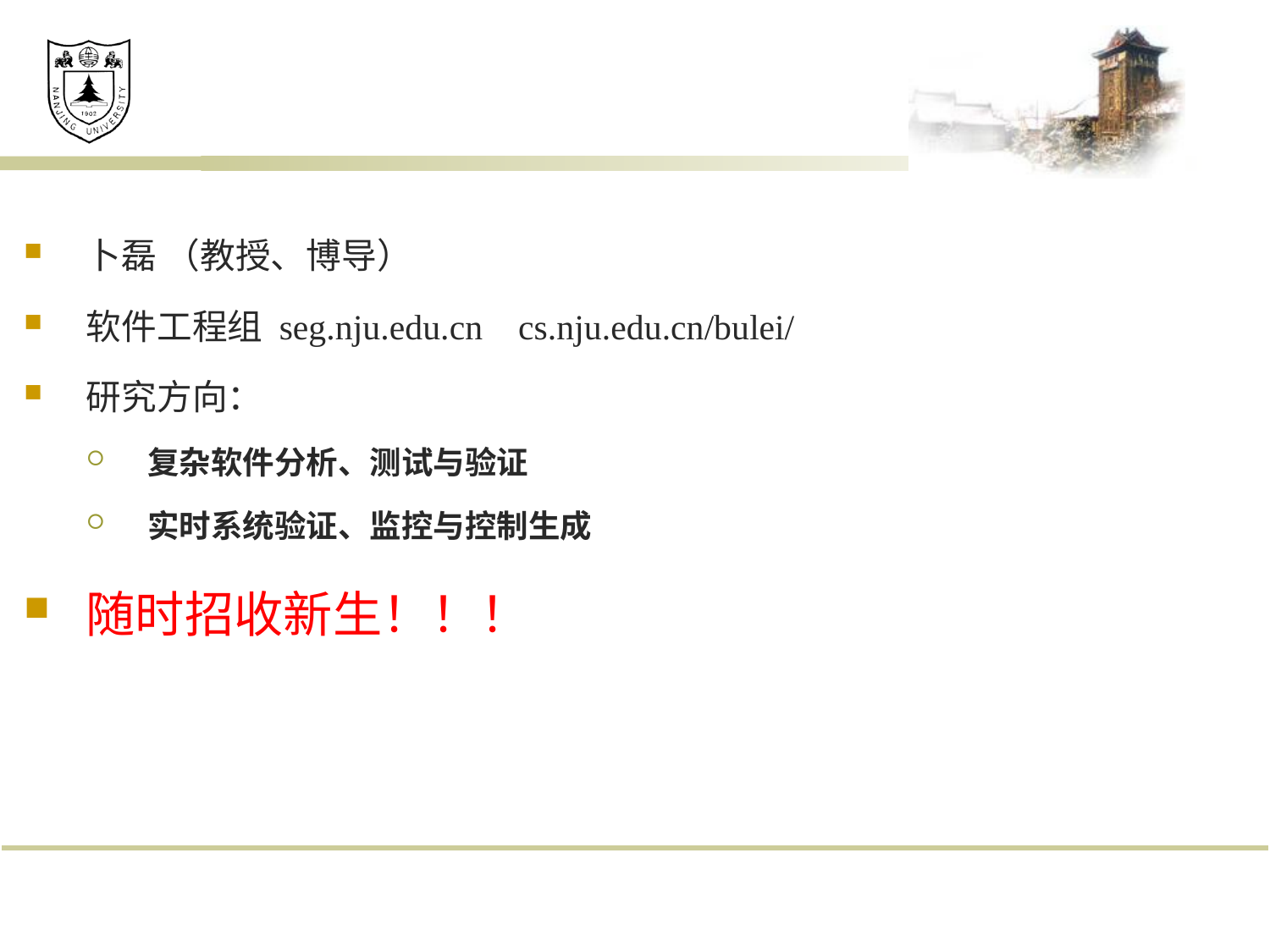

#
卜磊 （教授、博导）
软件工程组 seg.nju.edu.cn    cs.nju.edu.cn/bulei/
研究方向：
复杂软件分析、测试与验证
实时系统验证、监控与控制生成
随时招收新生！！！